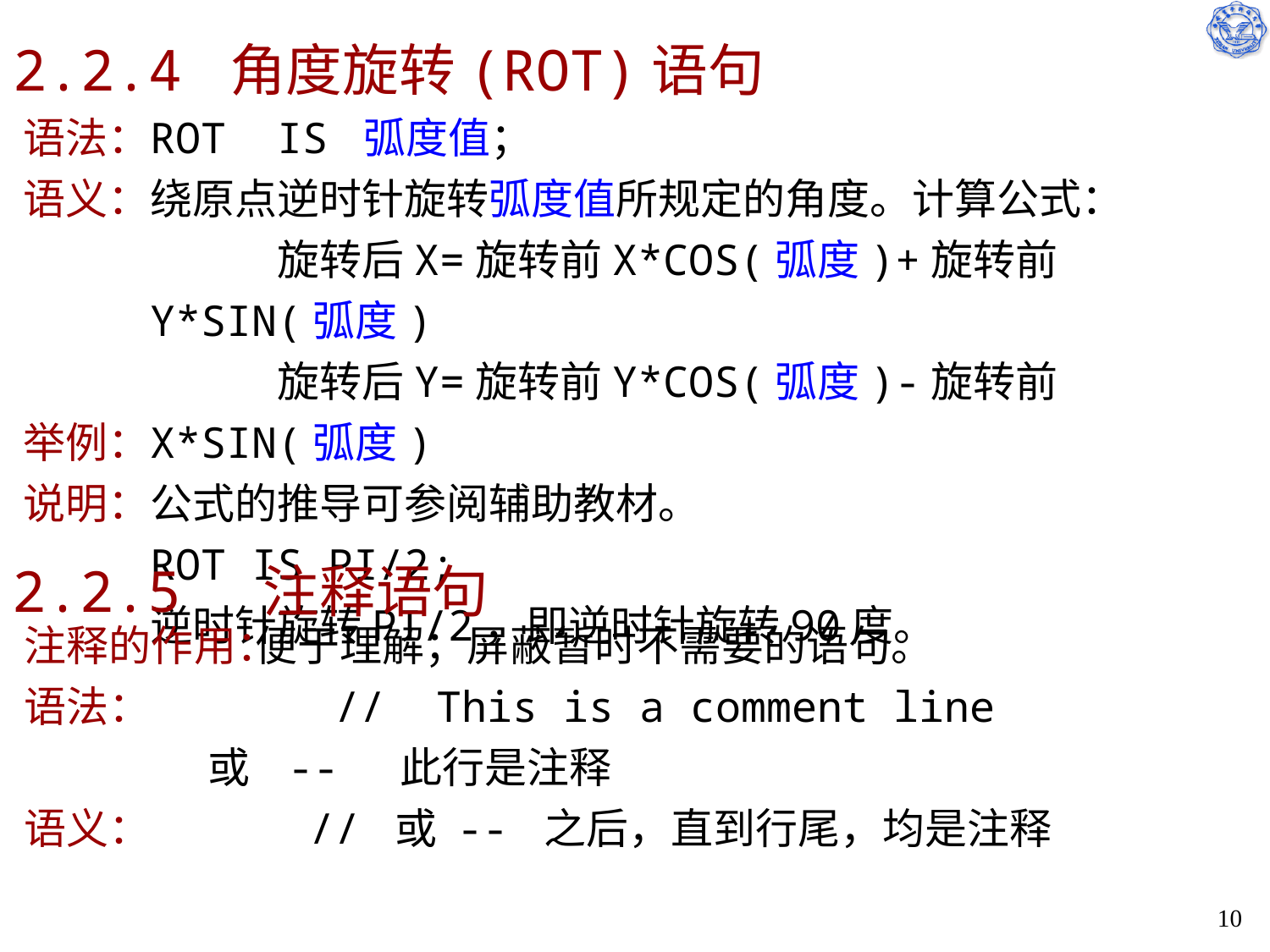

# 2.2.4 角度旋转(ROT)语句
语法：
语义：

举例：
说明：
ROT  IS 弧度值；
绕原点逆时针旋转弧度值所规定的角度。计算公式：
	旋转后X=旋转前X*COS(弧度)+旋转前Y*SIN(弧度)
	旋转后Y=旋转前Y*COS(弧度)-旋转前X*SIN(弧度)
公式的推导可参阅辅助教材。
ROT IS PI/2;
逆时针旋转PI/2，即逆时针旋转90度。
2.2.5  注释语句
注释的作用：
语法：

语义：
    便于理解；屏蔽暂时不需要的语句。
     //  This is a comment line
或   --  此行是注释
    // 或 -- 之后，直到行尾，均是注释
10